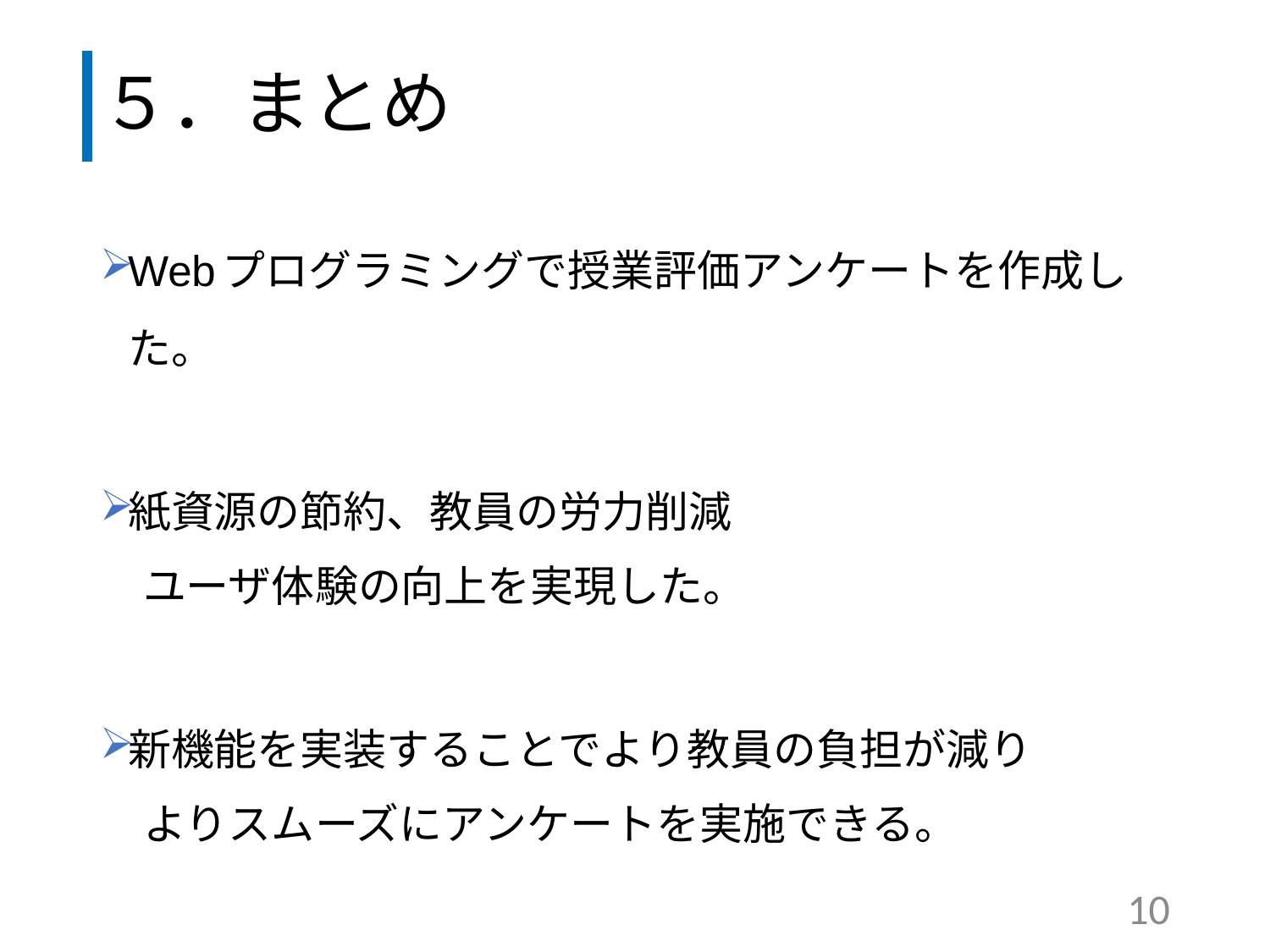

# ５．まとめ
Webプログラミングで授業評価アンケートを作成した。

紙資源の節約、教員の労力削減
　ユーザ体験の向上を実現した。

新機能を実装することでより教員の負担が減り
　よりスムーズにアンケートを実施できる。
10